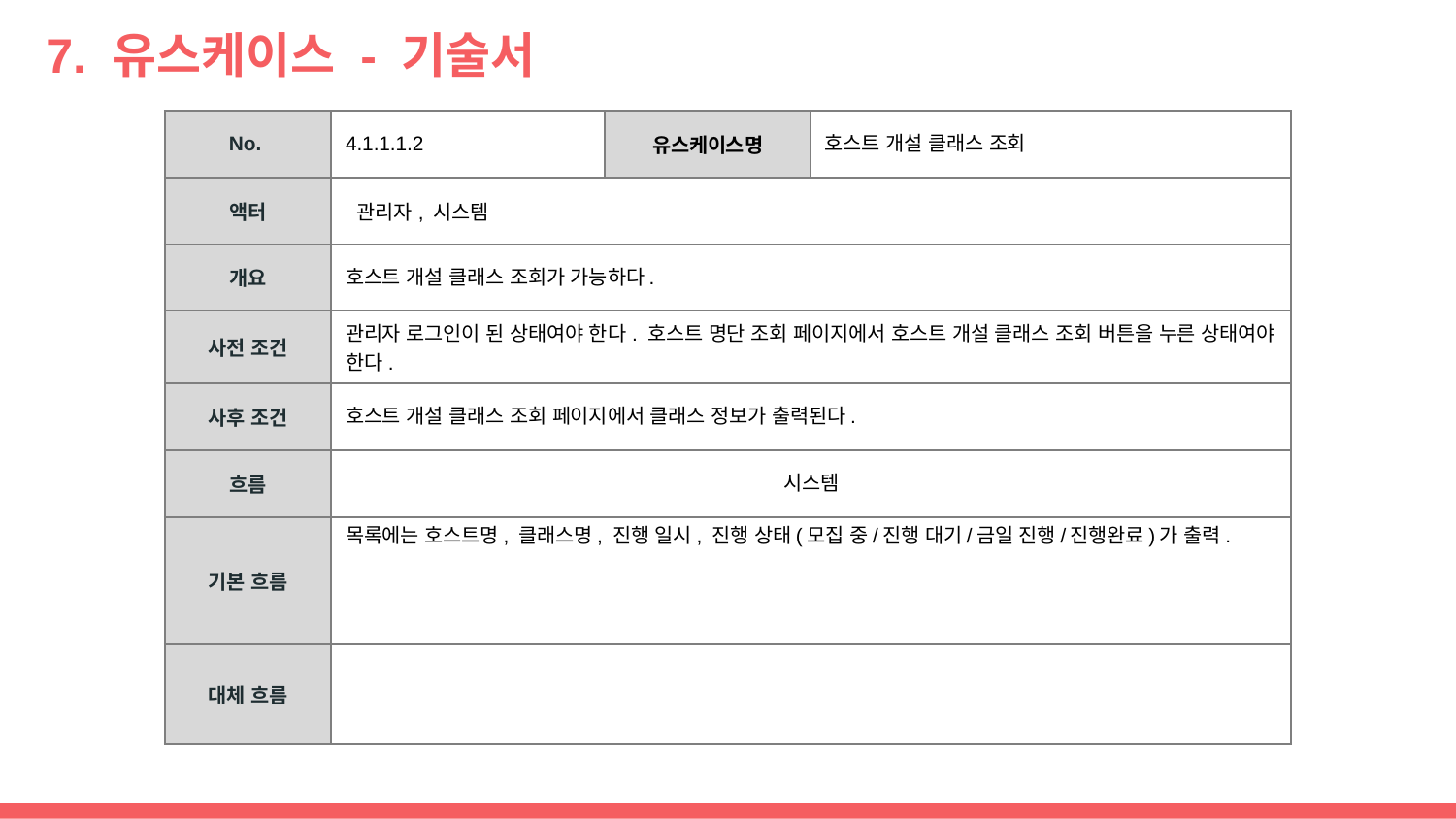

# 7. 유스케이스 - 기술서
| No. | 4.1.1.1.2 | 유스케이스명 | 호스트 개설 클래스 조회 |
| --- | --- | --- | --- |
| 액터 | 관리자, 시스템 |  |  |
| 개요 | 호스트 개설 클래스 조회가 가능하다. |  |  |
| 사전 조건 | 관리자 로그인이 된 상태여야 한다. 호스트 명단 조회 페이지에서 호스트 개설 클래스 조회 버튼을 누른 상태여야 한다. |  |  |
| 사후 조건 | 호스트 개설 클래스 조회 페이지에서 클래스 정보가 출력된다. |  |  |
| 흐름 | 시스템 |  |  |
| 기본 흐름 | 목록에는 호스트명, 클래스명, 진행 일시, 진행 상태(모집 중/진행 대기/금일 진행/진행완료)가 출력. |  |  |
| 대체 흐름 |  |  |  |